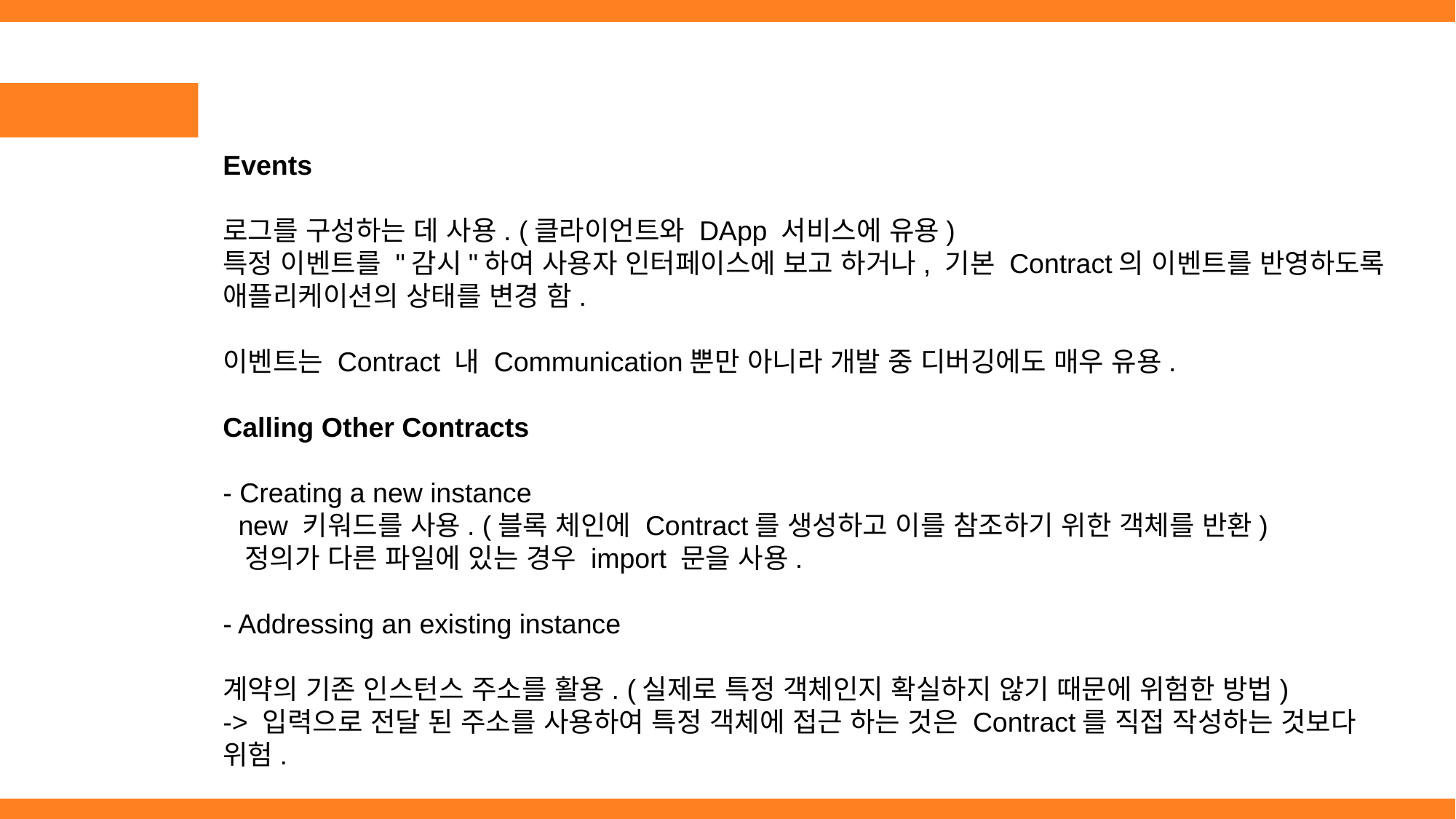

Events

로그를 구성하는 데 사용. (클라이언트와 DApp 서비스에 유용)
특정 이벤트를 "감시"하여 사용자 인터페이스에 보고 하거나, 기본 Contract의 이벤트를 반영하도록 애플리케이션의 상태를 변경 함.

이벤트는 Contract 내 Communication뿐만 아니라 개발 중 디버깅에도 매우 유용.

Calling Other Contracts

- Creating a new instance
  new 키워드를 사용. (블록 체인에 Contract를 생성하고 이를 참조하기 위한 객체를 반환)
  정의가 다른 파일에 있는 경우 import 문을 사용.

- Addressing an existing instance

계약의 기존 인스턴스 주소를 활용. (실제로 특정 객체인지 확실하지 않기 때문에 위험한 방법)
-> 입력으로 전달 된 주소를 사용하여 특정 객체에 접근 하는 것은 Contract를 직접 작성하는 것보다 위험.